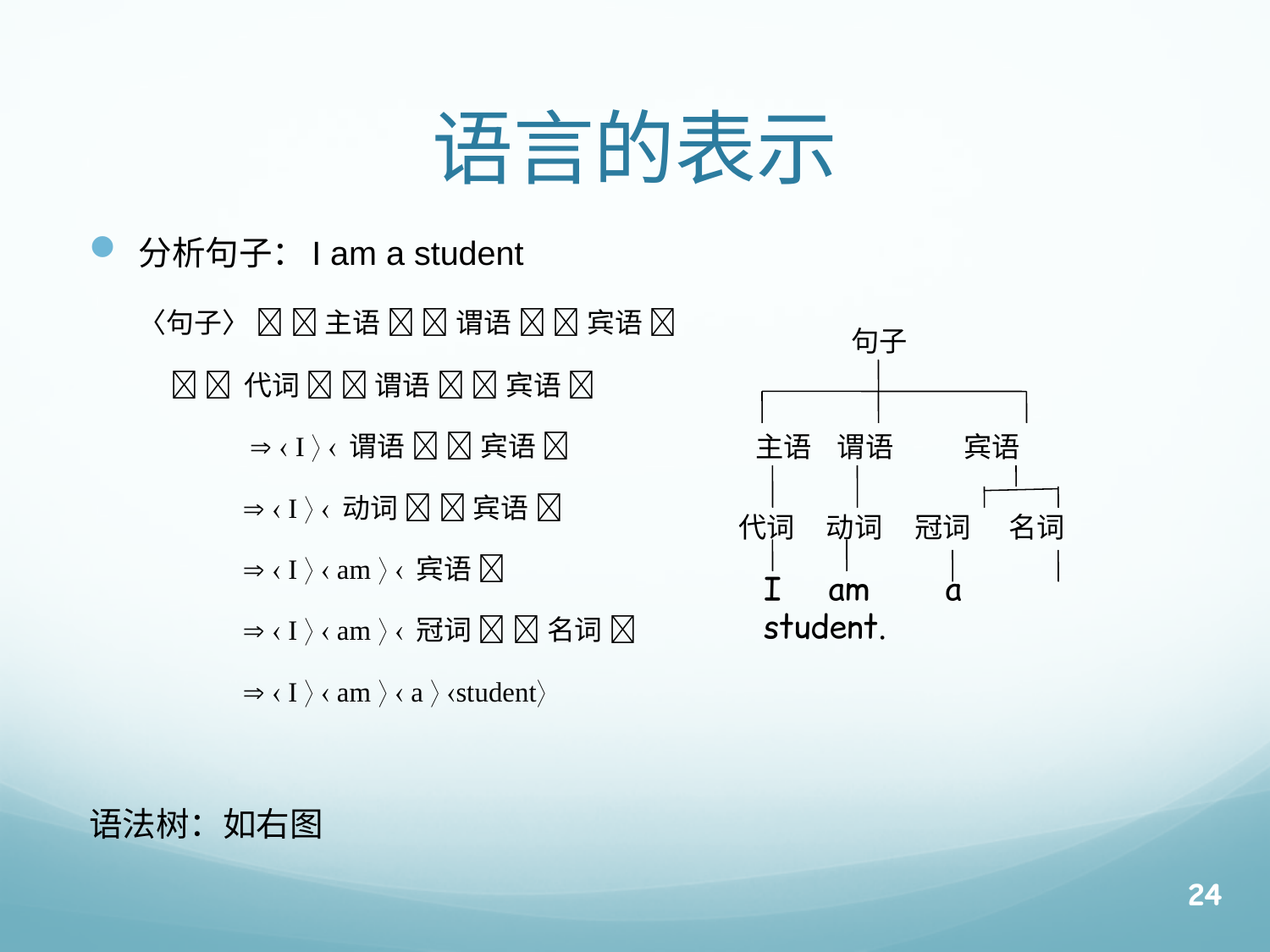

# 语言的表示
分析句子：I am a student
	〈句子〉 ⇒ 〈 主语 〉 〈 谓语 〉 〈 宾语 〉
		     ⇒ 〈 代词 〉 〈 谓语 〉 〈 宾语 〉
                       ⇒ 〈 I 〉 〈 谓语 〉 〈 宾语 〉
                      ⇒ 〈 I 〉 〈 动词 〉 〈 宾语 〉
                      ⇒ 〈 I 〉 〈 am 〉 〈 宾语 〉
                      ⇒ 〈 I 〉 〈 am 〉 〈 冠词 〉 〈 名词 〉
                      ⇒ 〈 I 〉 〈 am 〉 〈 a 〉 〈student〉

语法树：如右图

 句子

 主语    谓语           宾语

 代词     动词     冠词      名词

I     am        a     student.
24